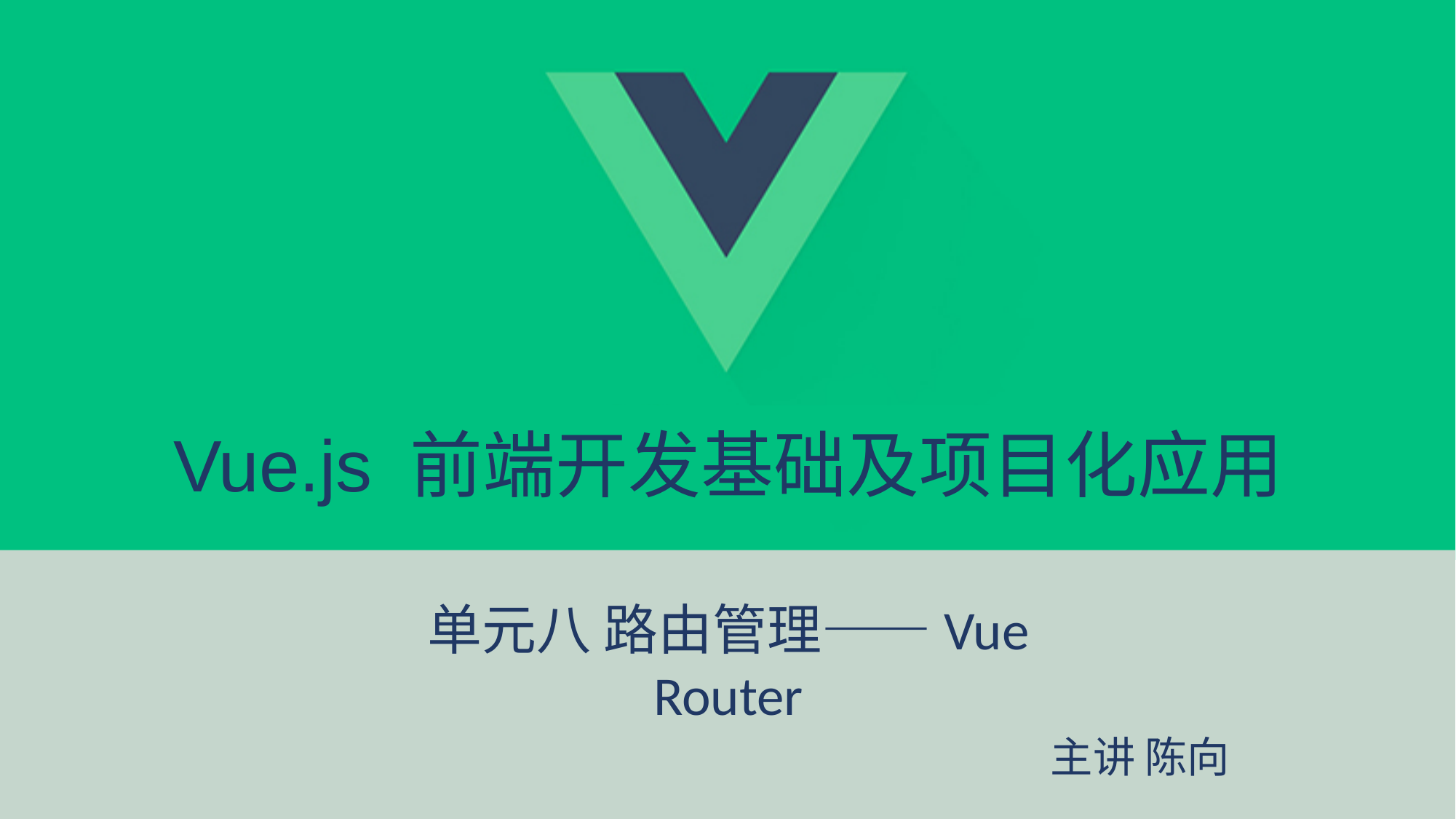

Vue.js 前端开发基础及项目化应用
单元八 路由管理——Vue Router
主讲 陈向